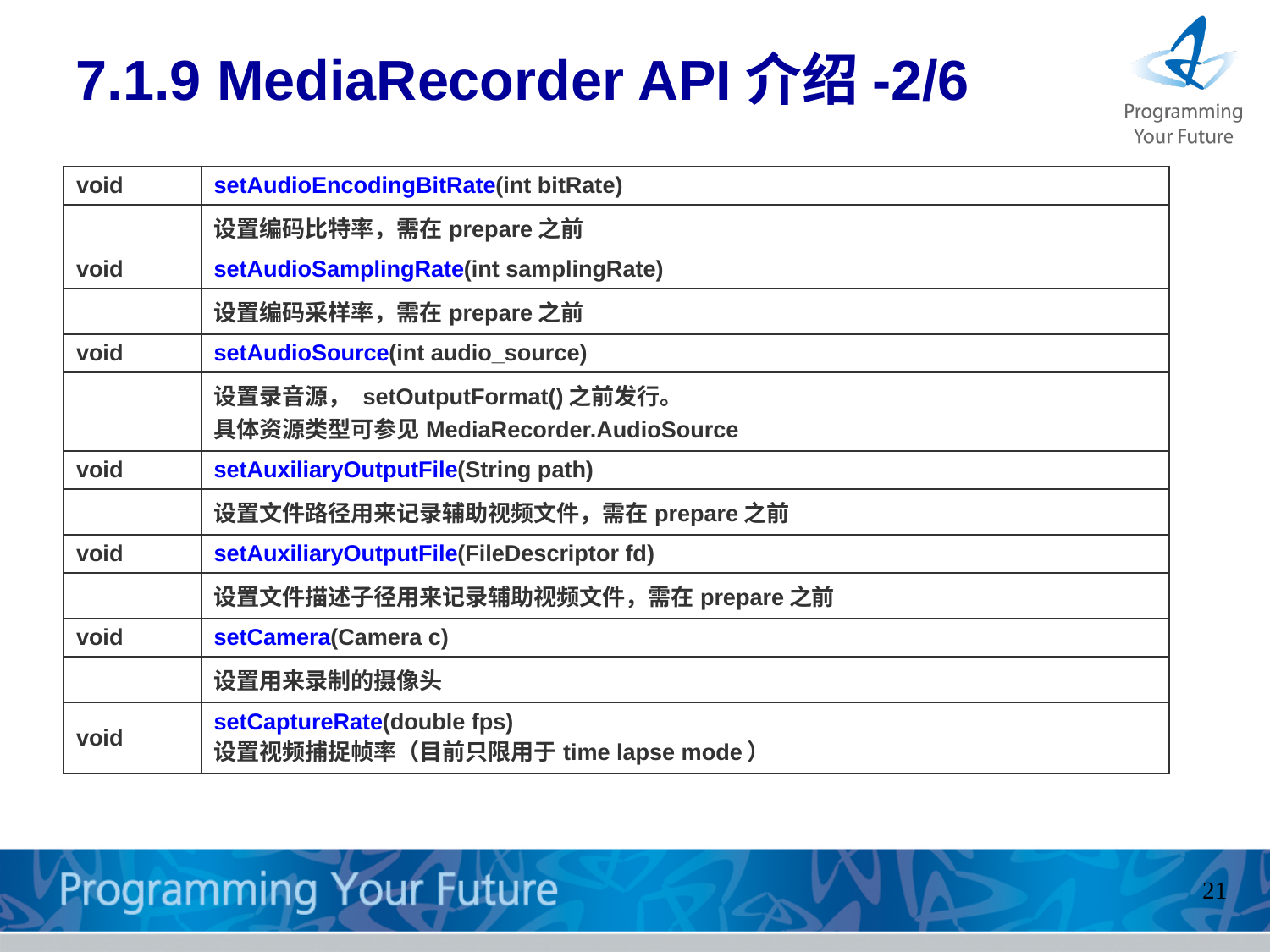

7.1.9 MediaRecorder API介绍-2/6
| void | setAudioEncodingBitRate(int bitRate) |
| --- | --- |
|  | 设置编码比特率，需在prepare之前 |
| void | setAudioSamplingRate(int samplingRate) |
|  | 设置编码采样率，需在prepare之前 |
| void | setAudioSource(int audio\_source) |
|  | 设置录音源， setOutputFormat()之前发行。 具体资源类型可参见MediaRecorder.AudioSource |
| void | setAuxiliaryOutputFile(String path) |
|  | 设置文件路径用来记录辅助视频文件，需在prepare之前 |
| void | setAuxiliaryOutputFile(FileDescriptor fd) |
|  | 设置文件描述子径用来记录辅助视频文件，需在prepare之前 |
| void | setCamera(Camera c) |
|  | 设置用来录制的摄像头 |
| void | setCaptureRate(double fps) 设置视频捕捉帧率（目前只限用于time lapse mode） |